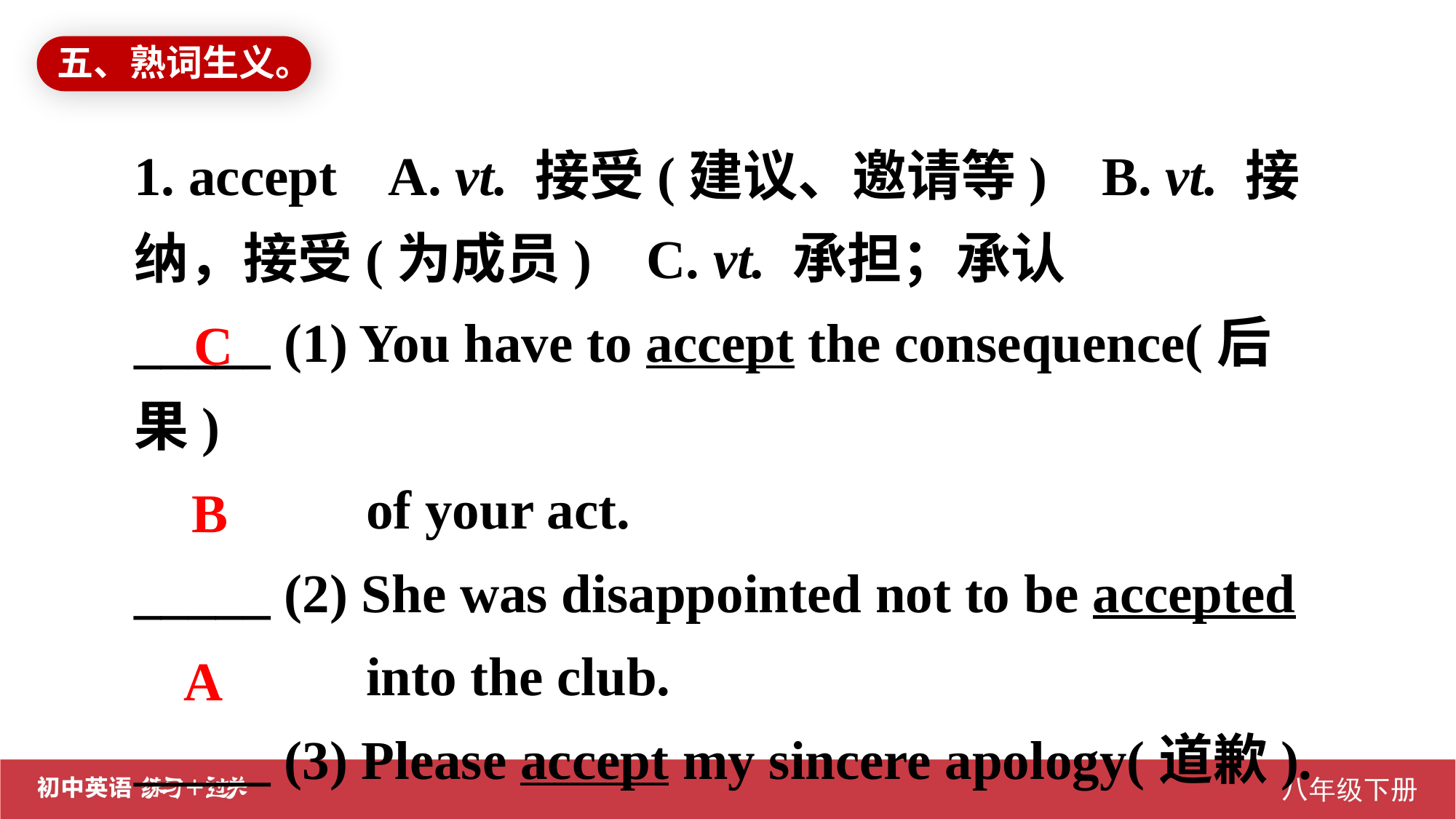

五、熟词生义。

1. accept    A. vt. 接受(建议、邀请等)    B. vt. 接纳，接受(为成员)    C. vt. 承担；承认
_____ (1) You have to accept the consequence(后果)
                 of your act.
_____ (2) She was disappointed not to be accepted
                 into the club.
_____ (3) Please accept my sincere apology(道歉).
C
B
A